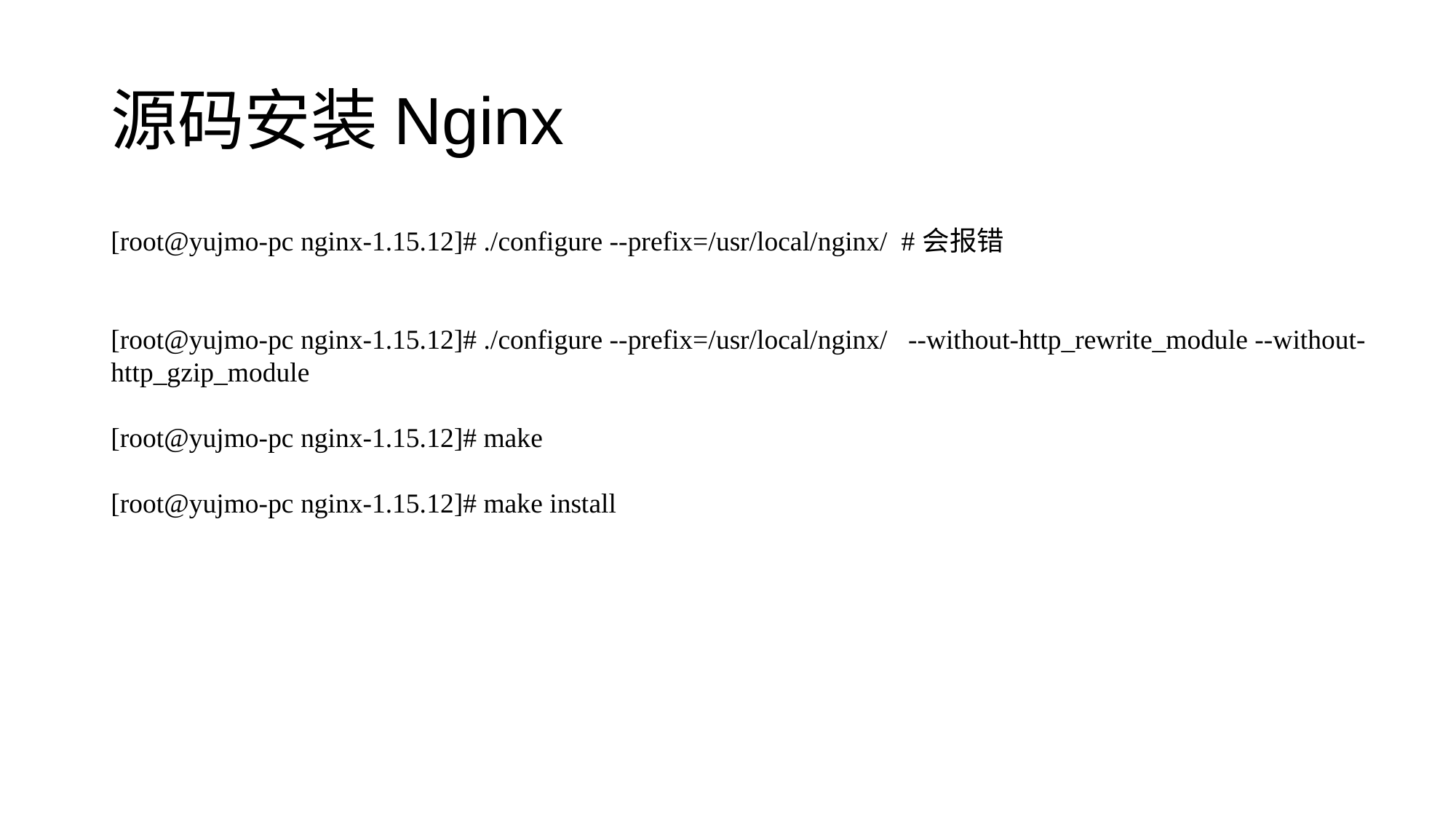

# 源码安装Nginx
[root@yujmo-pc nginx-1.15.12]# ./configure --prefix=/usr/local/nginx/  #会报错

[root@yujmo-pc nginx-1.15.12]# ./configure --prefix=/usr/local/nginx/   --without-http_rewrite_module --without-http_gzip_module

[root@yujmo-pc nginx-1.15.12]# make

[root@yujmo-pc nginx-1.15.12]# make install